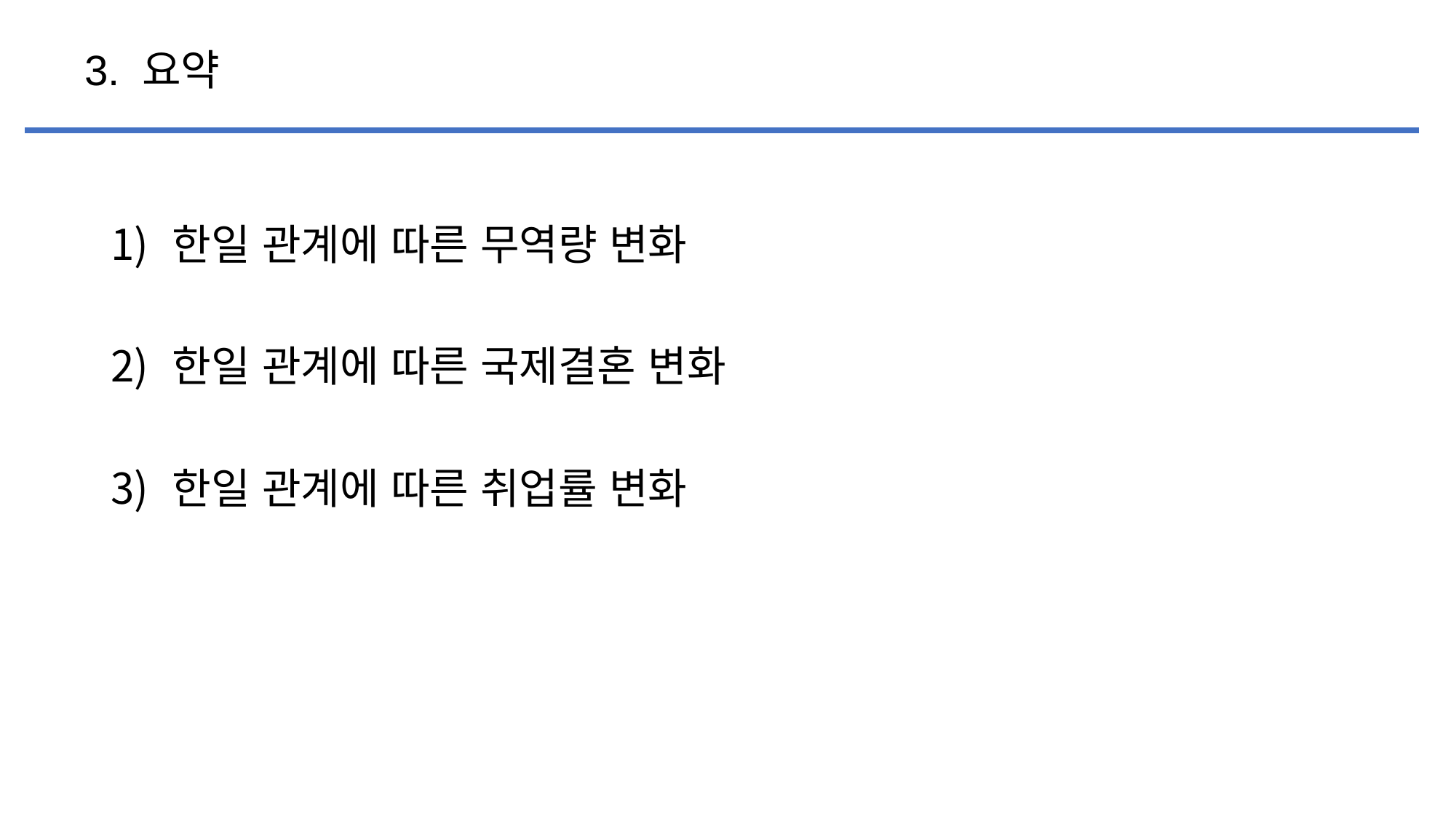

# 3. 요약
한일 관계에 따른 무역량 변화

한일 관계에 따른 국제결혼 변화

한일 관계에 따른 취업률 변화